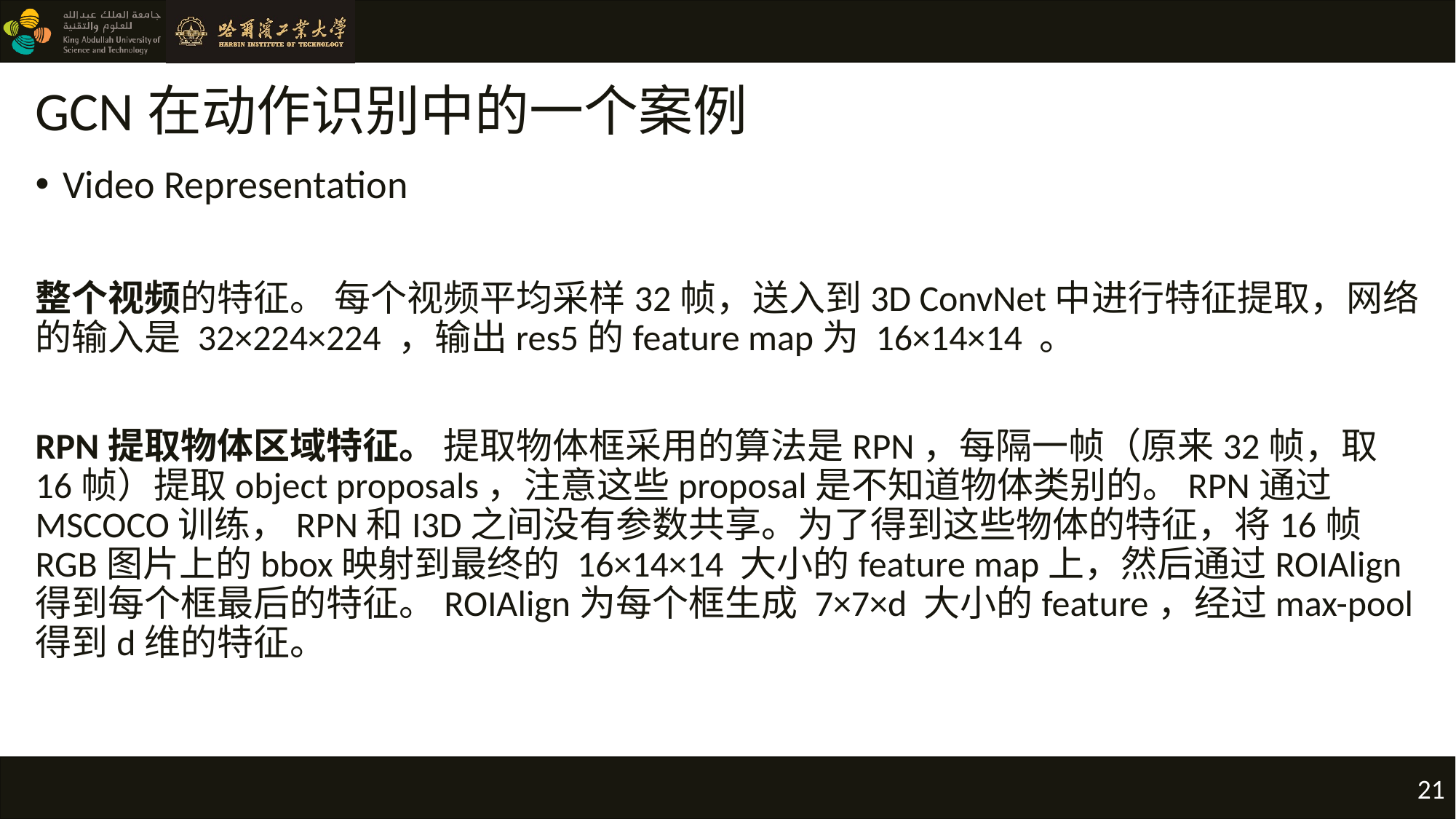

# GCN在动作识别中的一个案例
Video Representation

整个视频的特征。 每个视频平均采样32帧，送入到3D ConvNet中进行特征提取，网络的输入是 32×224×224 ，输出res5的feature map为 16×14×14 。

RPN提取物体区域特征。 提取物体框采用的算法是RPN，每隔一帧（原来32帧，取16帧）提取object proposals，注意这些proposal是不知道物体类别的。RPN通过MSCOCO训练，RPN和I3D之间没有参数共享。为了得到这些物体的特征，将16帧RGB图片上的bbox映射到最终的 16×14×14 大小的feature map上，然后通过ROIAlign得到每个框最后的特征。ROIAlign为每个框生成 7×7×d 大小的feature，经过max-pool得到d维的特征。

21